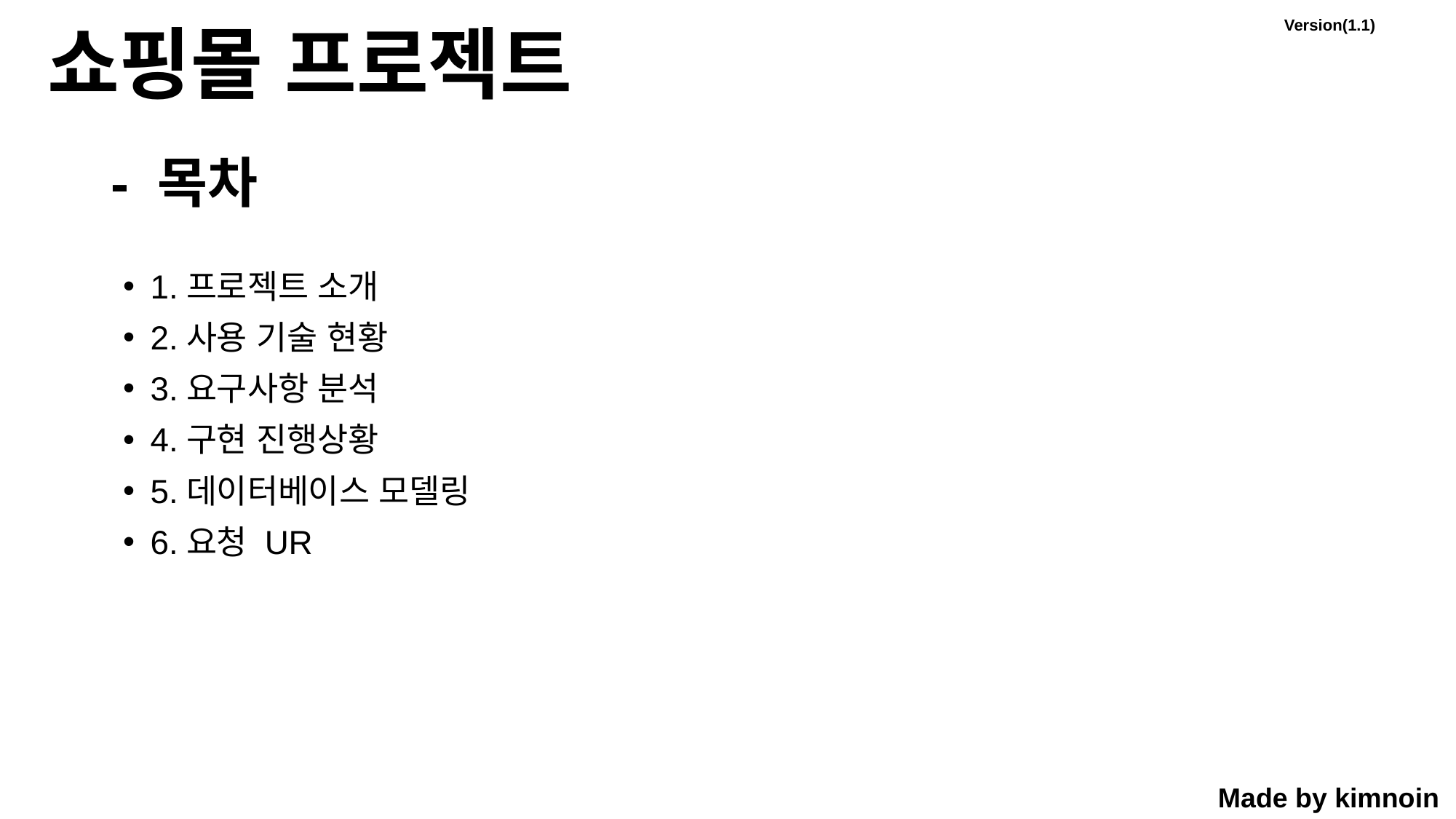

Version(1.1)

# 쇼핑몰 프로젝트
- 목차

1.프로젝트 소개
2.사용 기술 현황
3.요구사항 분석
4.구현 진행상황
5.데이터베이스 모델링
6.요청 UR
Made by kimnoin